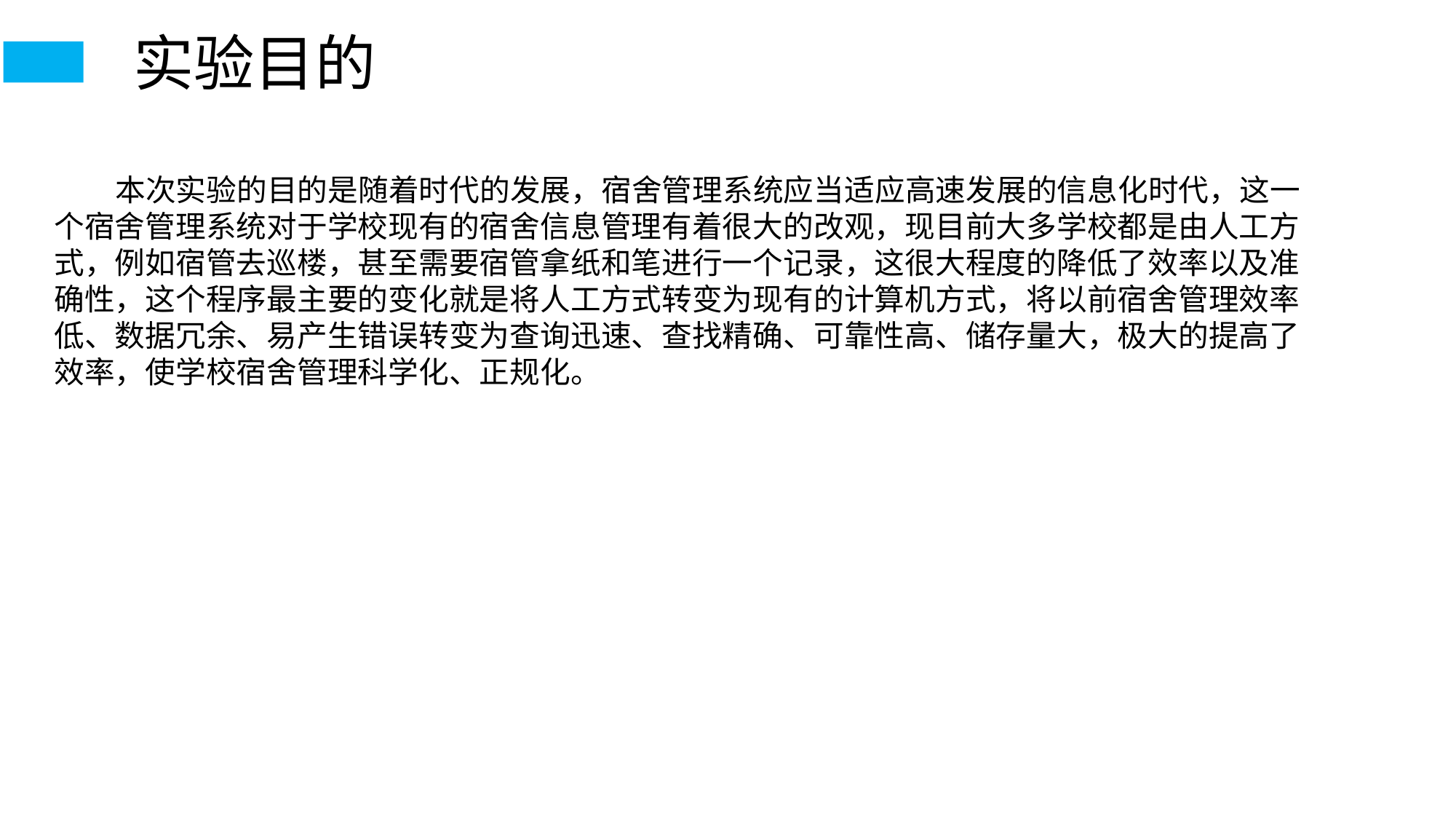

实验目的

        本次实验的目的是随着时代的发展，宿舍管理系统应当适应高速发展的信息化时代，这一个宿舍管理系统对于学校现有的宿舍信息管理有着很大的改观，现目前大多学校都是由人工方式，例如宿管去巡楼，甚至需要宿管拿纸和笔进行一个记录，这很大程度的降低了效率以及准确性，这个程序最主要的变化就是将人工方式转变为现有的计算机方式，将以前宿舍管理效率低、数据冗余、易产生错误转变为查询迅速、查找精确、可靠性高、储存量大，极大的提高了效率，使学校宿舍管理科学化、正规化。